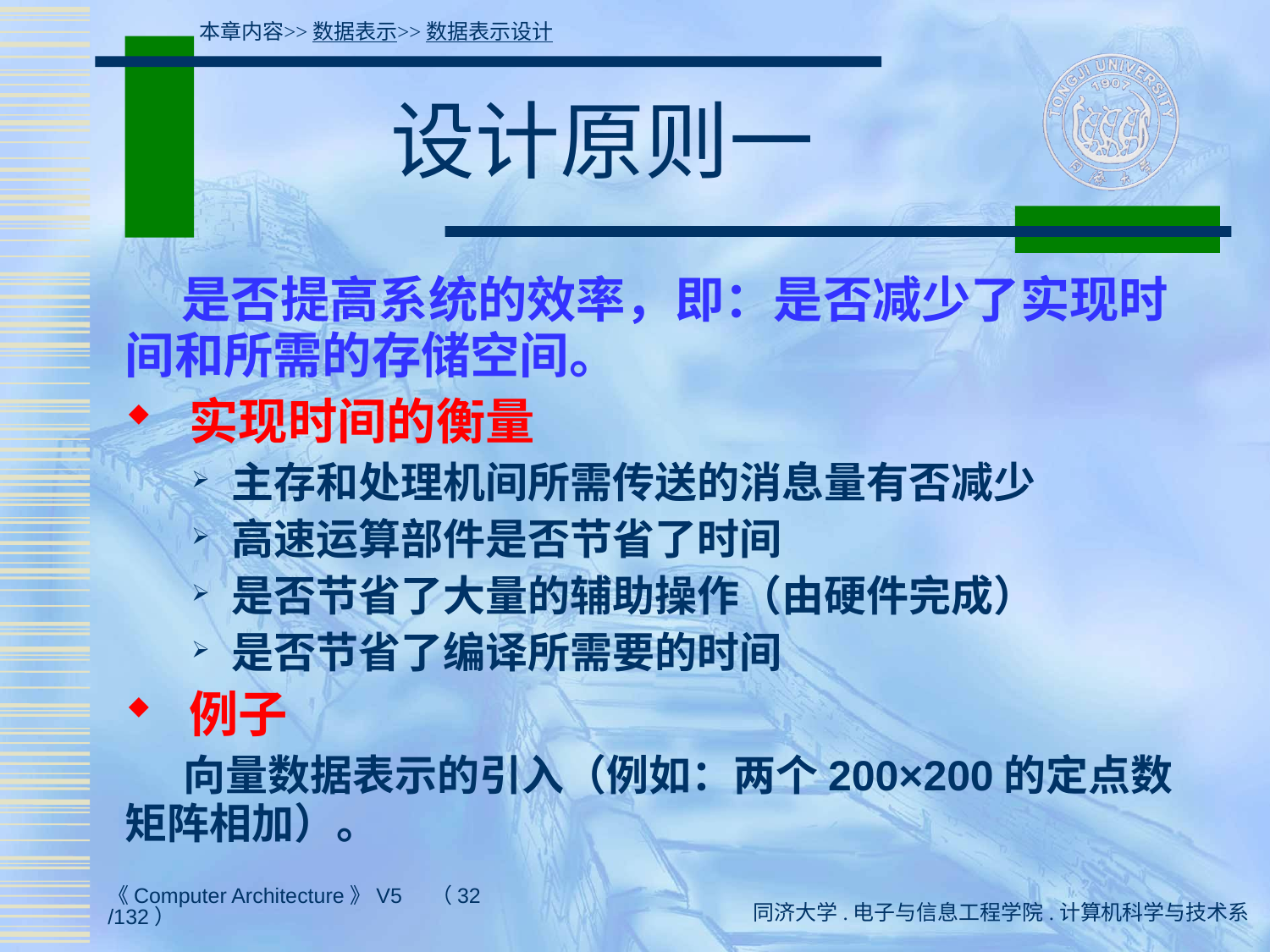

本章内容>>数据表示>>数据表示设计
# 设计原则一
    是否提高系统的效率，即：是否减少了实现时间和所需的存储空间。
  实现时间的衡量
主存和处理机间所需传送的消息量有否减少
高速运算部件是否节省了时间
是否节省了大量的辅助操作（由硬件完成）
是否节省了编译所需要的时间
  例子
     向量数据表示的引入（例如：两个200×200的定点数矩阵相加）。